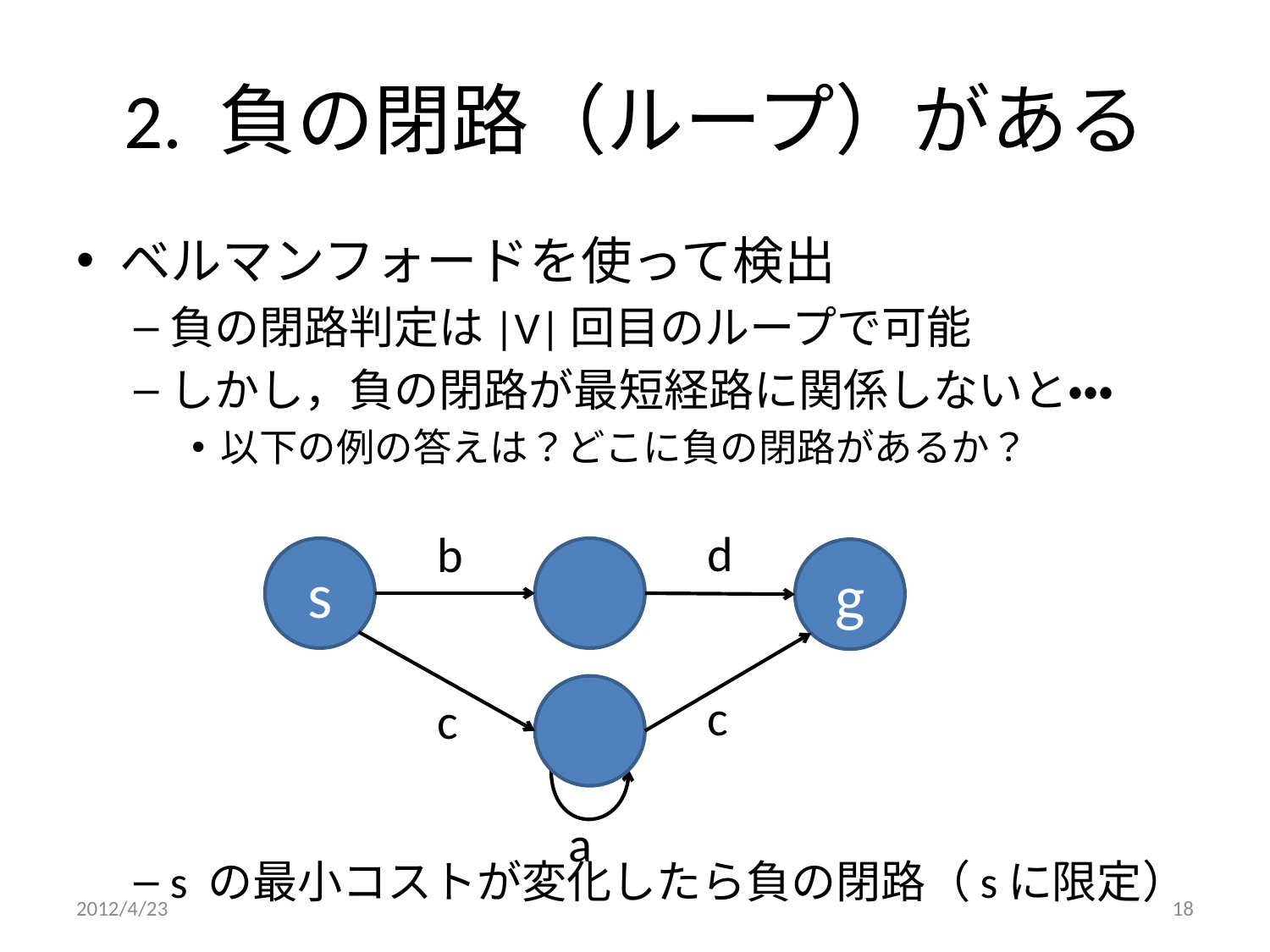

# 2. 負の閉路（ループ）がある
ベルマンフォードを使って検出
負の閉路判定は|V|回目のループで可能
しかし，負の閉路が最短経路に関係しないと・・・
以下の例の答えは？どこに負の閉路があるか？

s の最小コストが変化したら負の閉路（sに限定）
d
b
s

g

c
c
a
2012/4/23
18